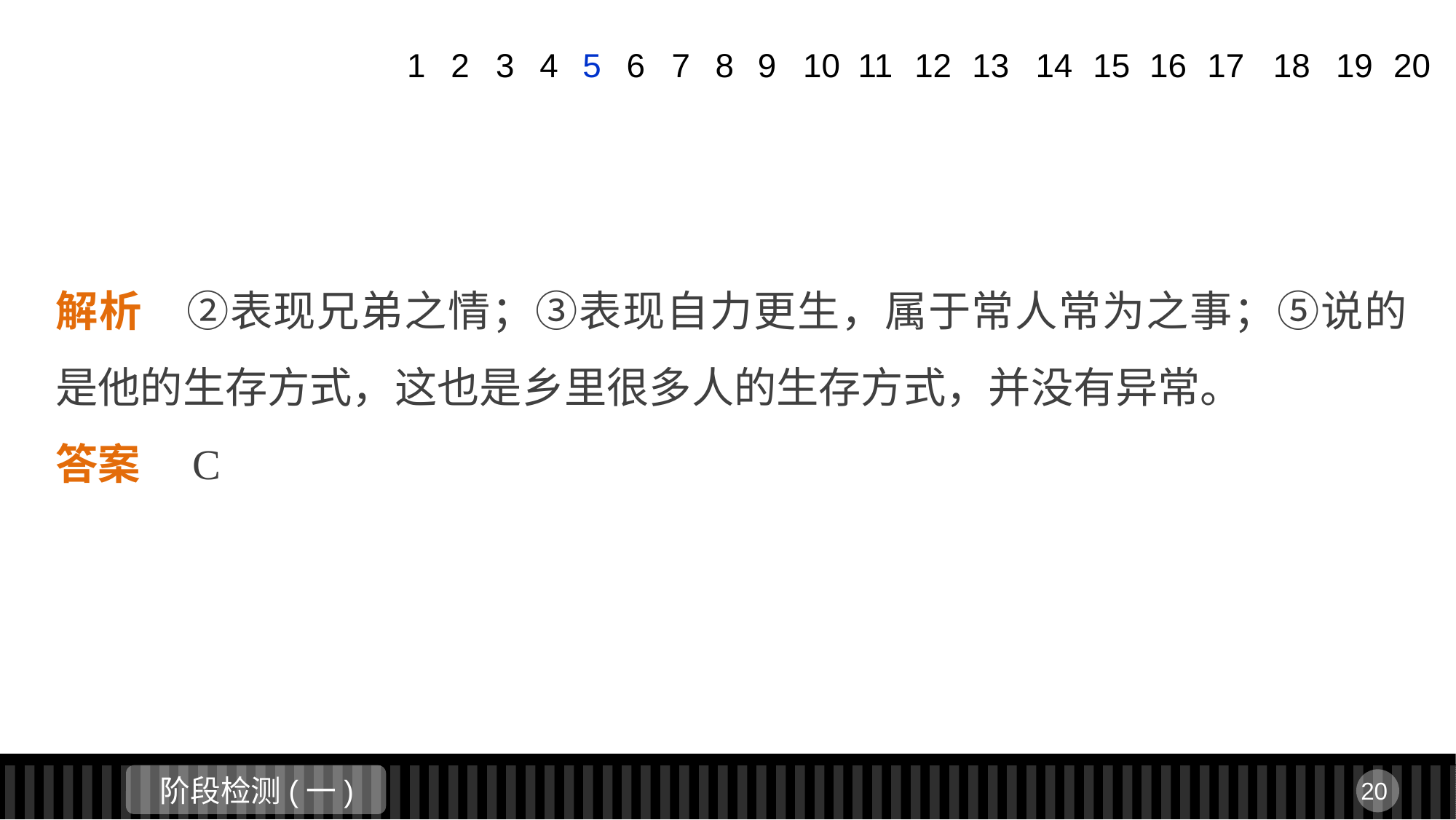

1
2
3
4
5
6
7
8
9
11
12
13
14
15
16
17
18
19
20
10
解析　②表现兄弟之情；③表现自力更生，属于常人常为之事；⑤说的是他的生存方式，这也是乡里很多人的生存方式，并没有异常。
答案　C